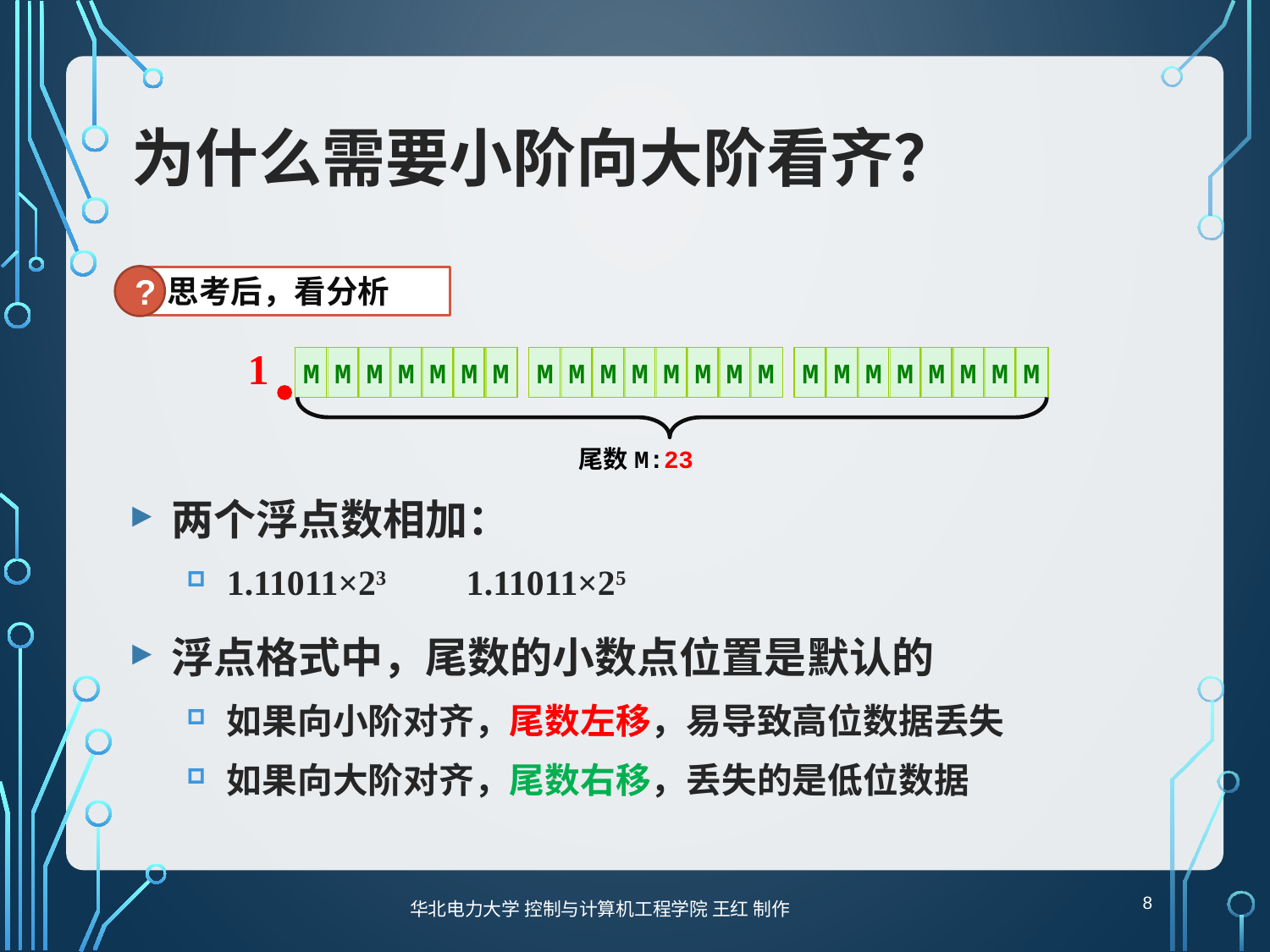

# 为什么需要小阶向大阶看齐？
?
 思考后，看分析
1
M
M
M
M
M
M
M
M
M
M
M
M
M
M
M
M
M
M
M
M
M
M
M

尾数M:23
两个浮点数相加：
1.11011×23         1.11011×25
浮点格式中，尾数的小数点位置是默认的
如果向小阶对齐，尾数左移，易导致高位数据丢失
如果向大阶对齐，尾数右移，丢失的是低位数据
8
华北电力大学 控制与计算机工程学院 王红 制作